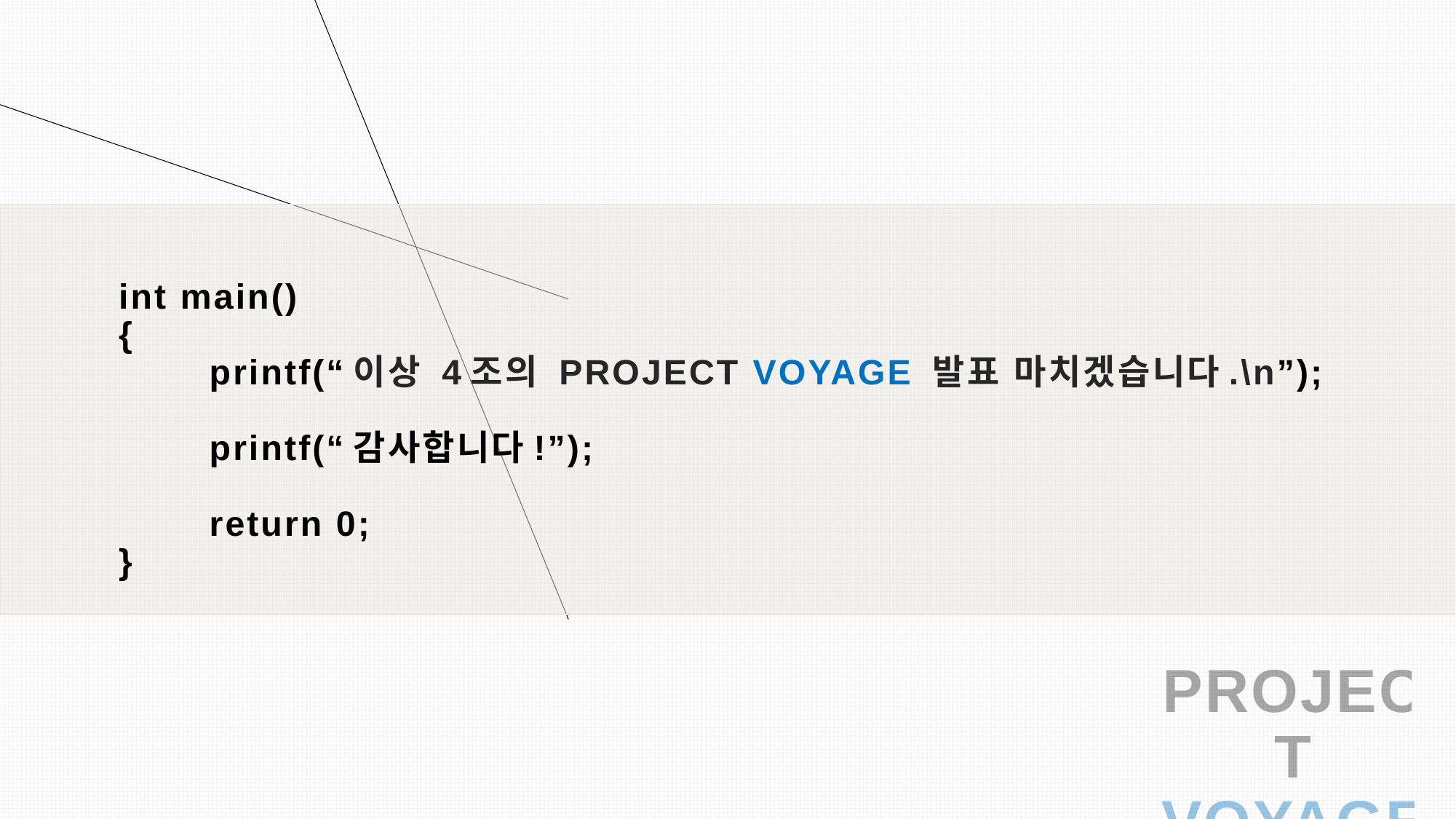

# int main() { printf(“이상 4조의 Project voyage 발표 마치겠습니다.\n”); printf(“감사합니다!”); return 0; }
Project voyage